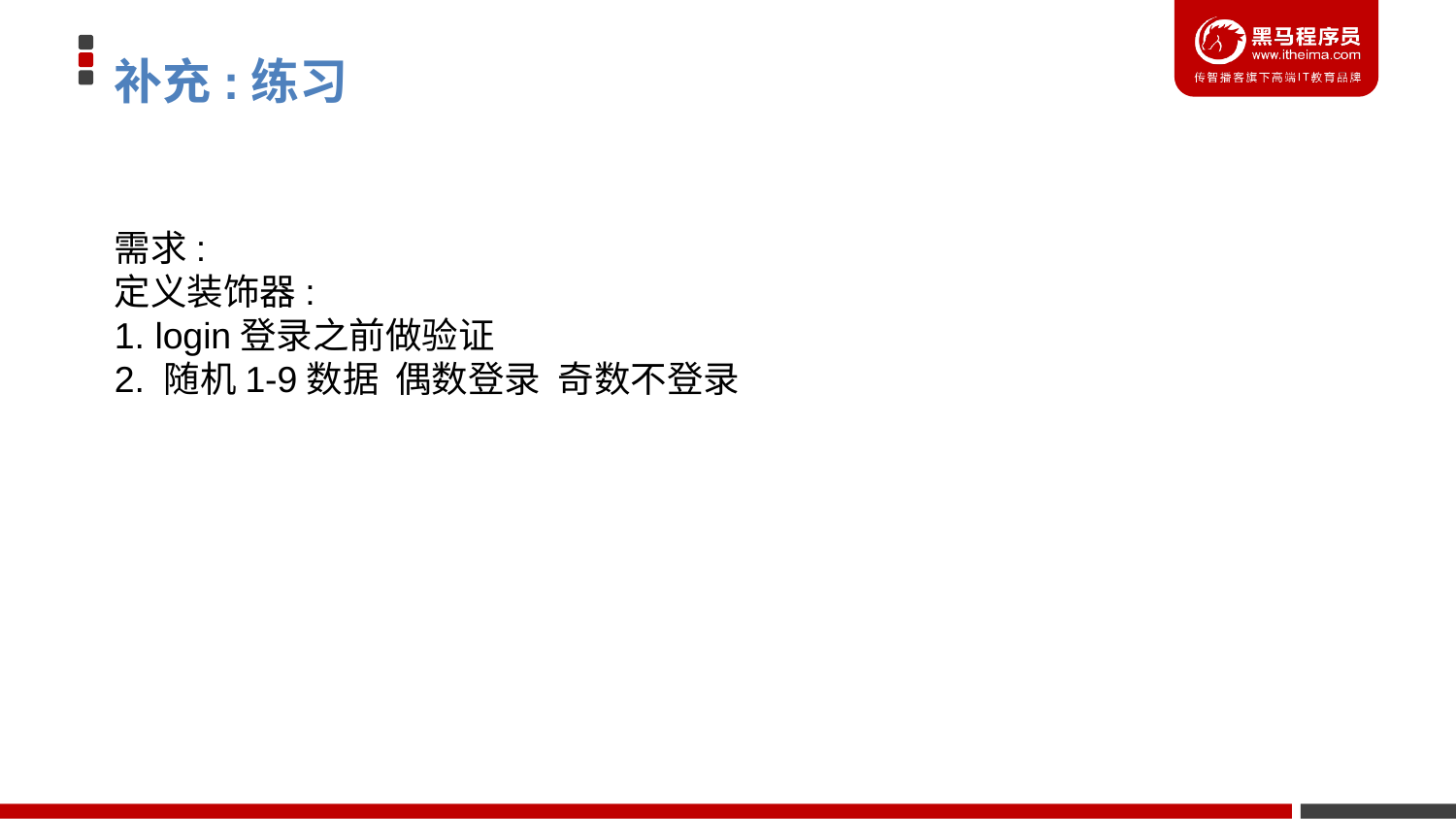

# 补充:练习
需求:
定义装饰器:
1. login登录之前做验证
2. 随机1-9数据  偶数登录  奇数不登录